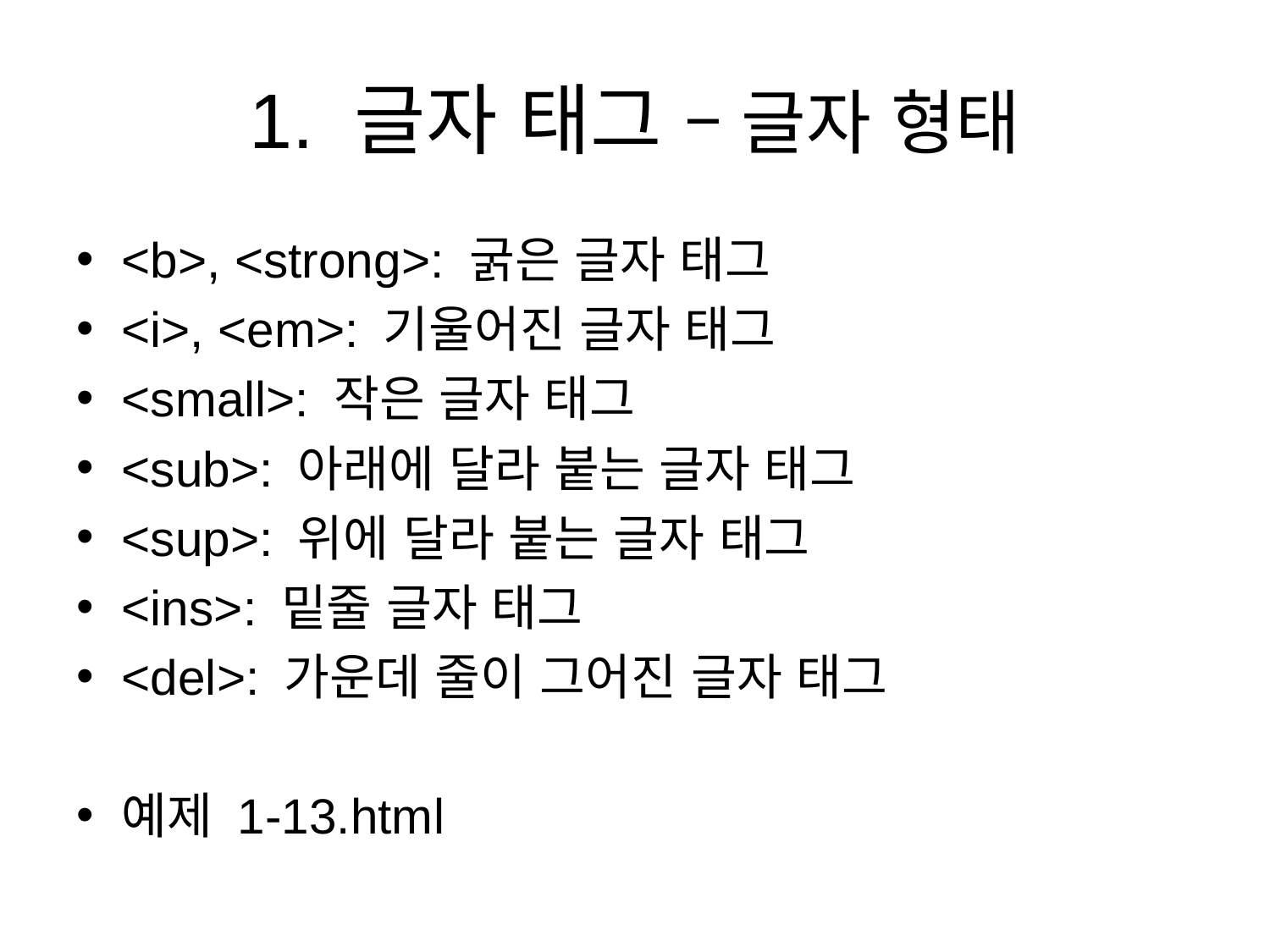

# 1. 글자 태그 – 글자 형태
<b>, <strong>: 굵은 글자 태그
<i>, <em>: 기울어진 글자 태그
<small>: 작은 글자 태그
<sub>: 아래에 달라 붙는 글자 태그
<sup>: 위에 달라 붙는 글자 태그
<ins>: 밑줄 글자 태그
<del>: 가운데 줄이 그어진 글자 태그

예제 1-13.html